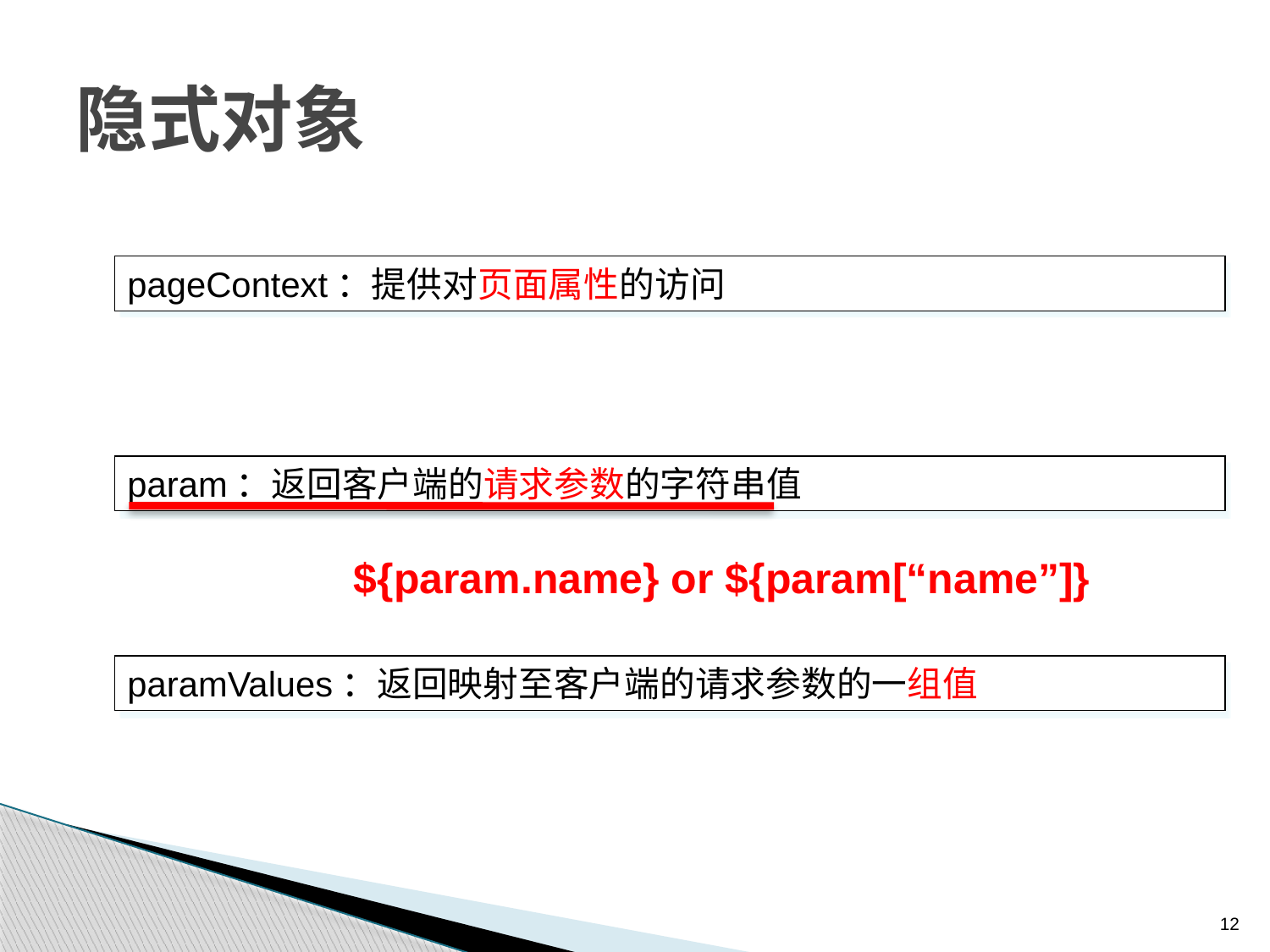

# 隐式对象
pageContext：提供对页面属性的访问
param：返回客户端的请求参数的字符串值
${param.name} or ${param[“name”]}
paramValues：返回映射至客户端的请求参数的一组值
12